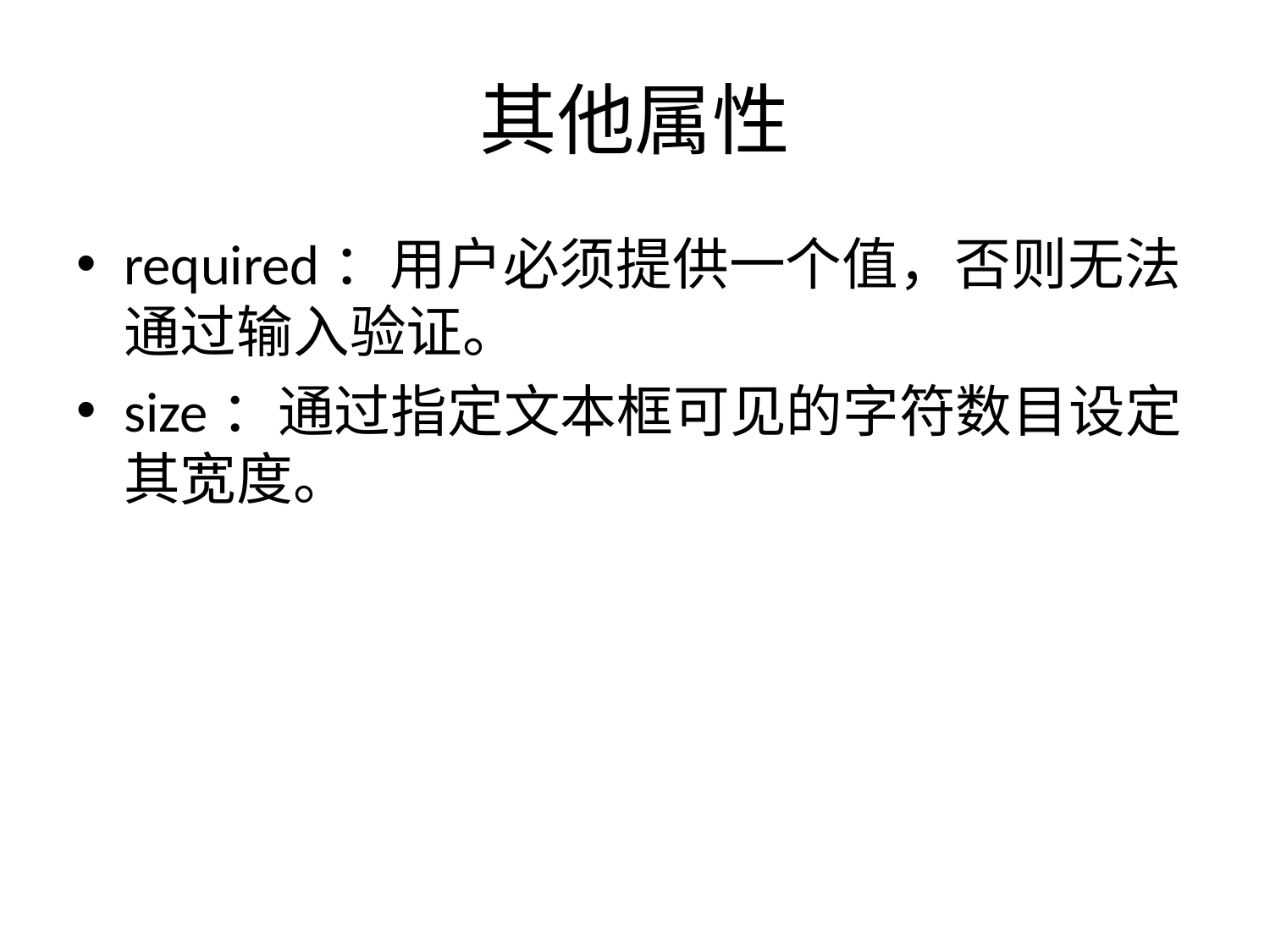

# 其他属性
required：用户必须提供一个值，否则无法通过输入验证。
size：通过指定文本框可见的字符数目设定其宽度。